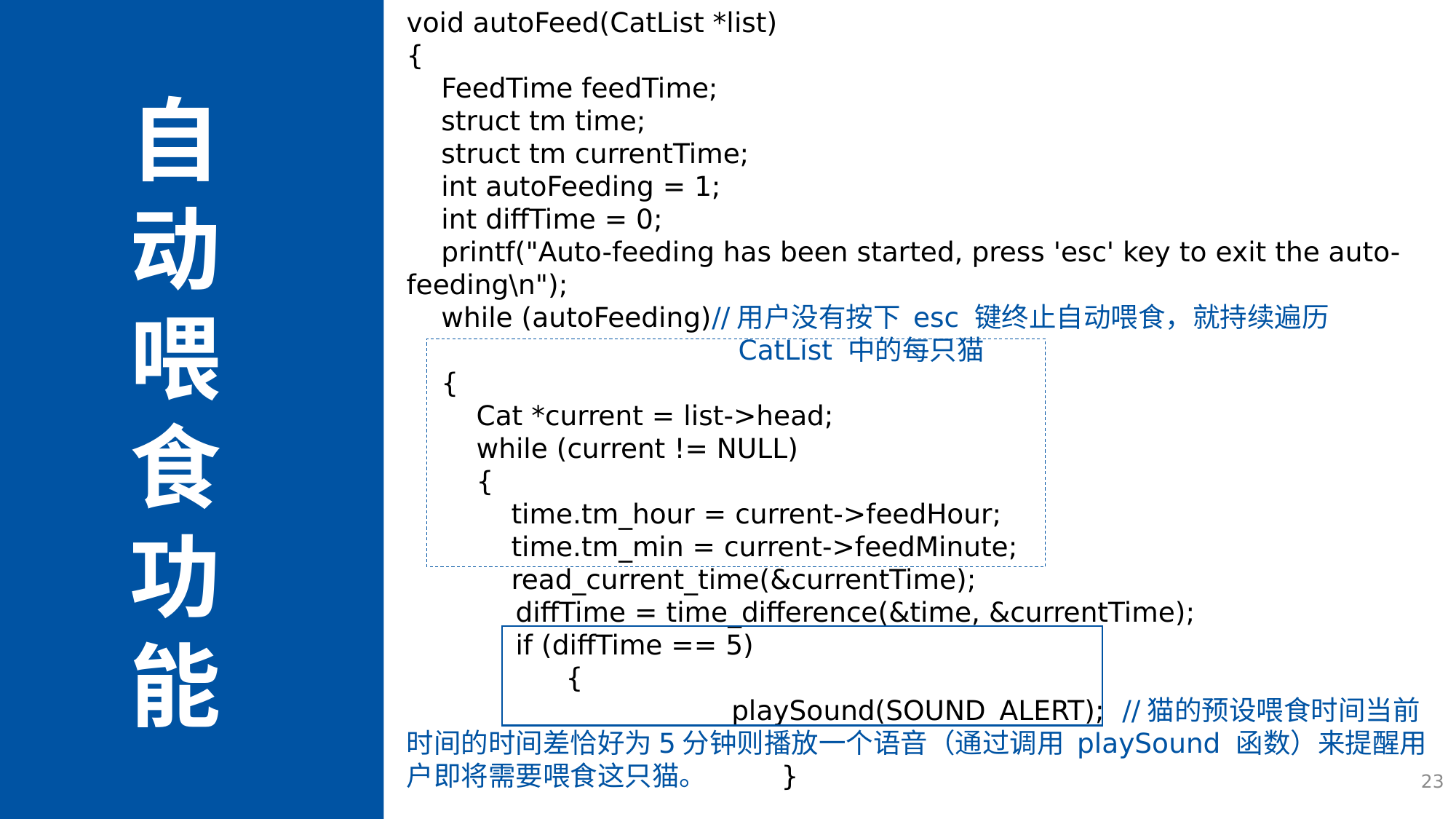

void autoFeed(CatList *list)
{
    FeedTime feedTime;
    struct tm time;
    struct tm currentTime;
    int autoFeeding = 1;
    int diffTime = 0;
    printf("Auto-feeding has been started, press 'esc' key to exit the auto-feeding\n");
    while (autoFeeding)//用户没有按下 esc 键终止自动喂食，就持续遍历
                                      CatList 中的每只猫
    {
        Cat *current = list->head;
        while (current != NULL)
        {
            time.tm_hour = current->feedHour;
            time.tm_min = current->feedMinute;
            read_current_time(&currentTime);
diffTime = time_difference(&time, &currentTime);
if (diffTime == 5)
            {
                               playSound(SOUND_ALERT);  //猫的预设喂食时间当前时间的时间差恰好为5分钟则播放一个语音（通过调用 playSound 函数）来提醒用户即将需要喂食这只猫。           }

自动喂食功能

23